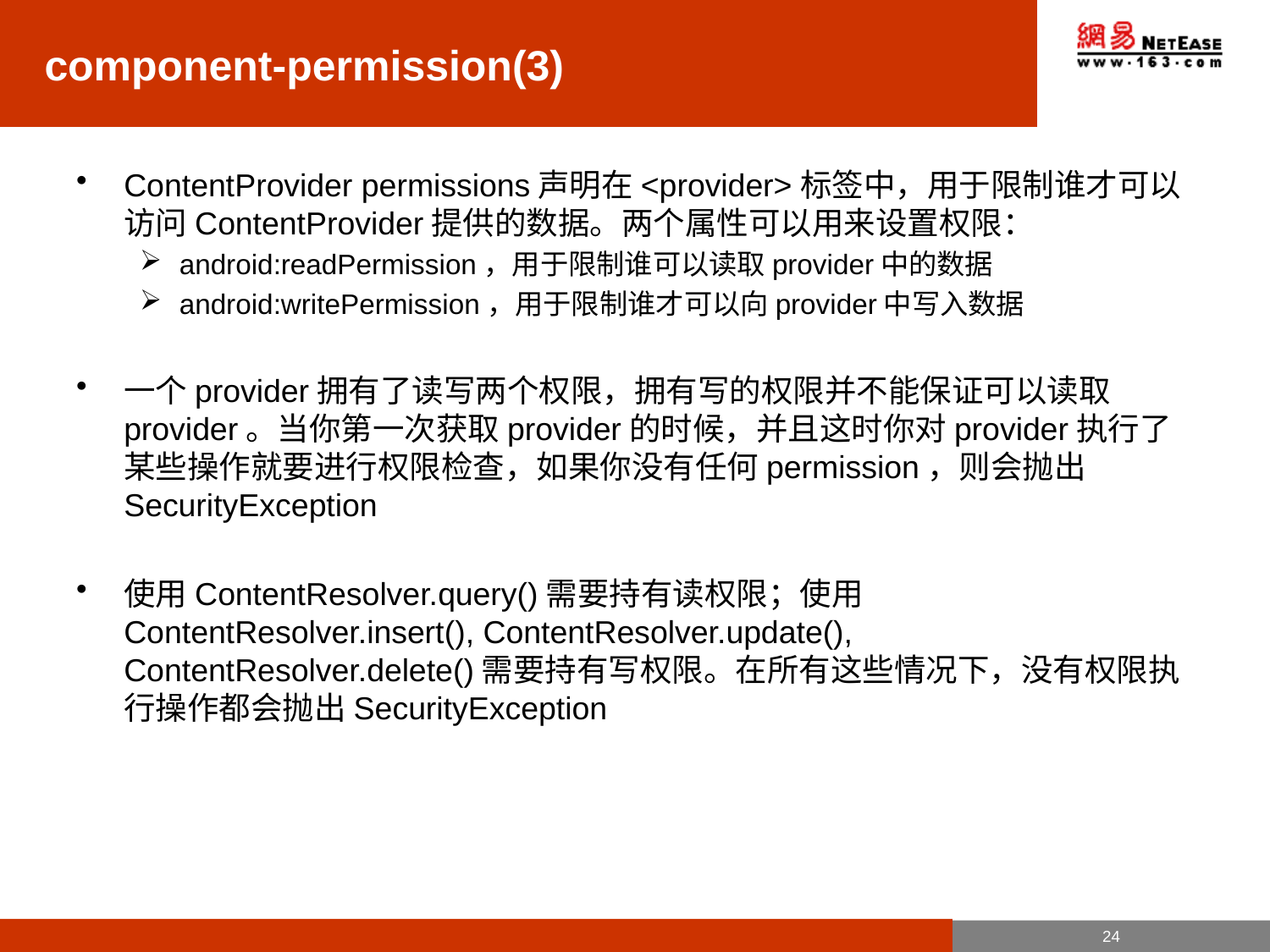

# component-permission(3)
ContentProvider permissions声明在<provider>标签中，用于限制谁才可以访问ContentProvider提供的数据。两个属性可以用来设置权限：
android:readPermission，用于限制谁可以读取provider中的数据
android:writePermission，用于限制谁才可以向provider中写入数据

一个provider拥有了读写两个权限，拥有写的权限并不能保证可以读取provider。当你第一次获取provider的时候，并且这时你对provider执行了某些操作就要进行权限检查，如果你没有任何permission，则会抛出SecurityException

使用ContentResolver.query()需要持有读权限；使用ContentResolver.insert(), ContentResolver.update(), ContentResolver.delete()需要持有写权限。在所有这些情况下，没有权限执行操作都会抛出SecurityException

24